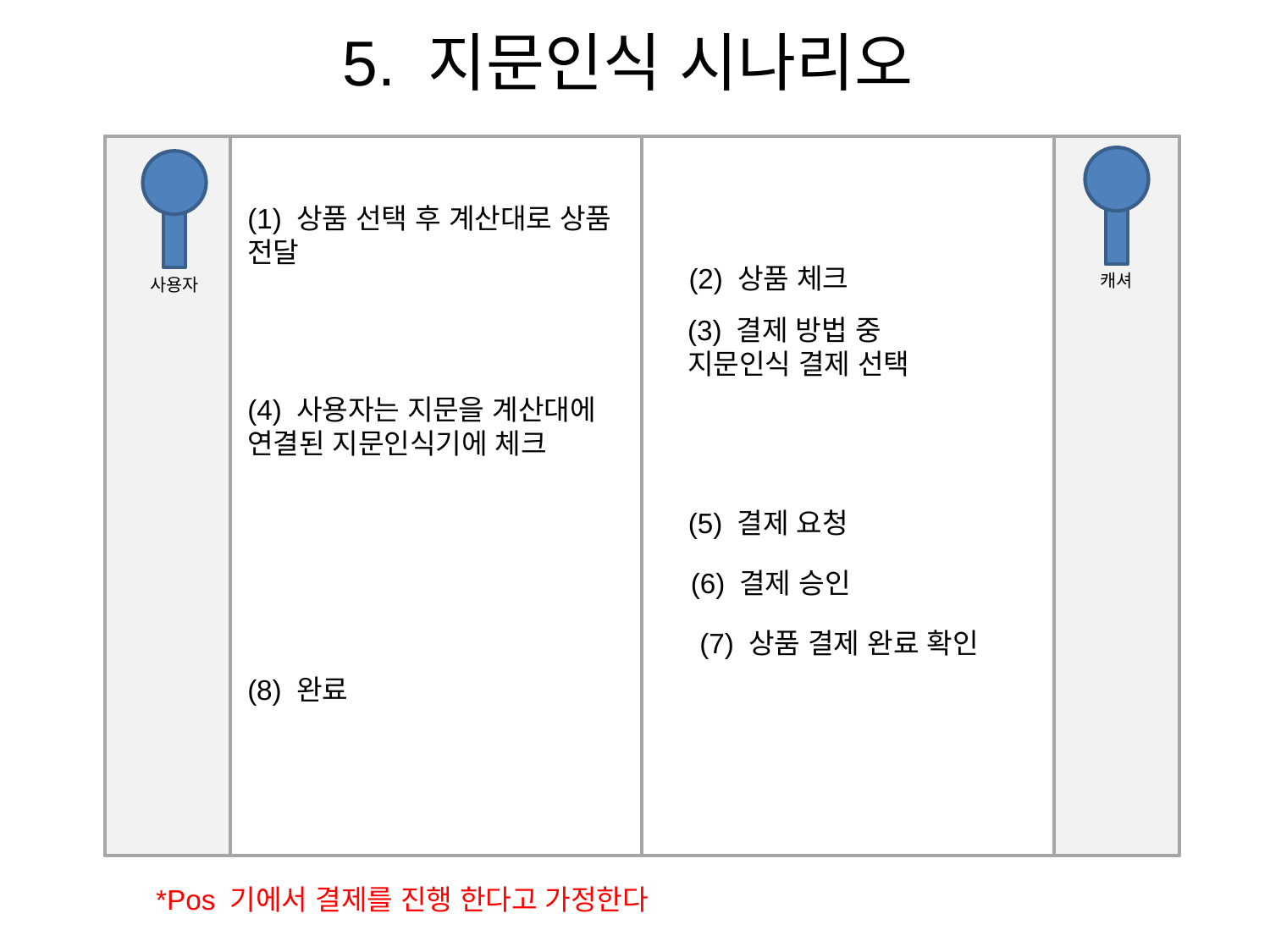

5. 지문인식 시나리오

캐셔

사용자
(1) 상품 선택 후 계산대로 상품 전달
(2) 상품 체크
(3) 결제 방법 중 지문인식 결제 선택
(4) 사용자는 지문을 계산대에 연결된 지문인식기에 체크
(5) 결제 요청
(6) 결제 승인
(7) 상품 결제 완료 확인
(8) 완료
*Pos 기에서 결제를 진행 한다고 가정한다